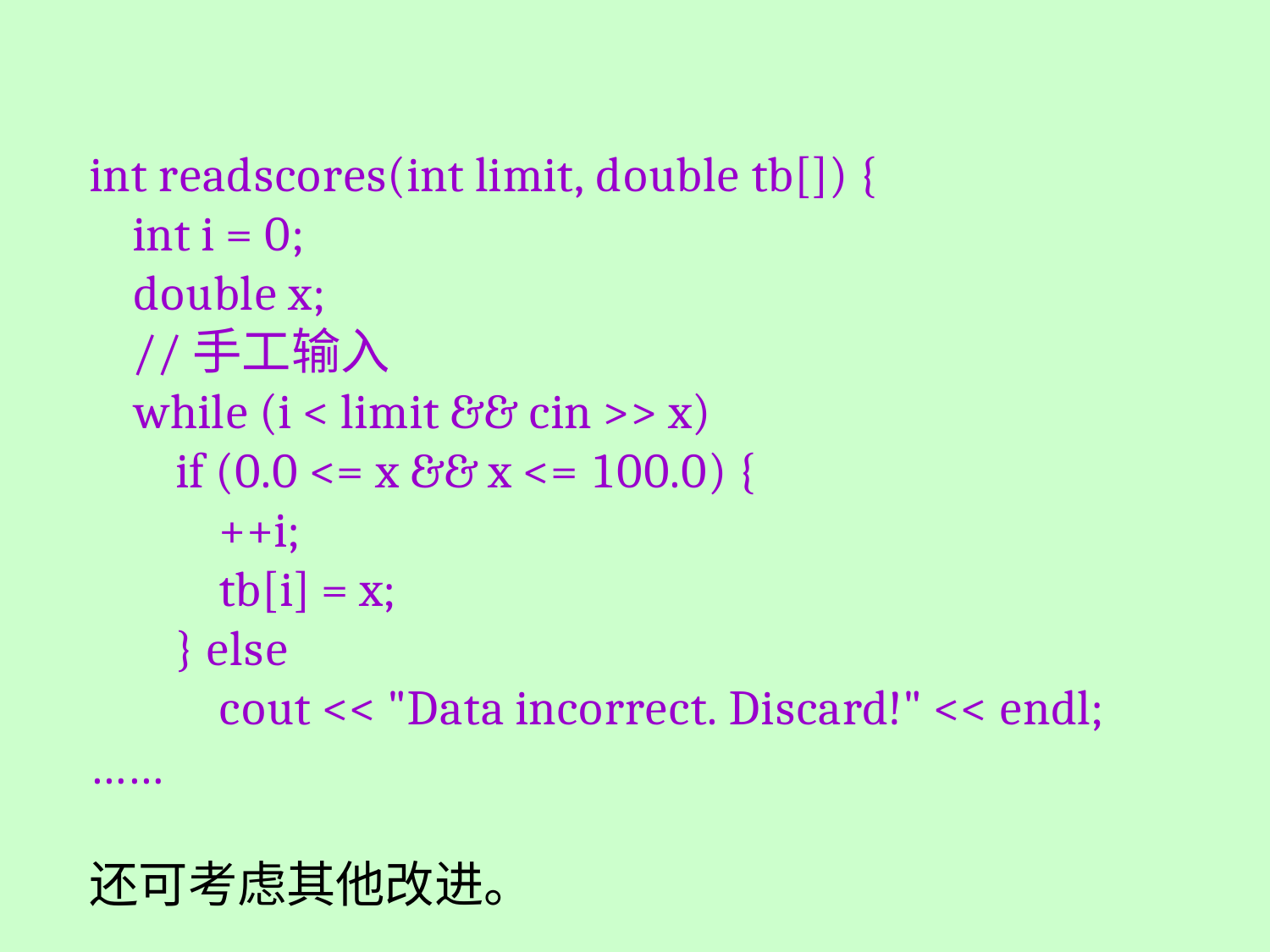

int readscores(int limit, double tb[]) {
    int i = 0;
    double x;
    //手工输入
    while (i < limit && cin >> x)
        if (0.0 <= x && x <= 100.0) {
            ++i;
            tb[i] = x;
        } else
            cout << "Data incorrect. Discard!" << endl;
……

还可考虑其他改进。
117